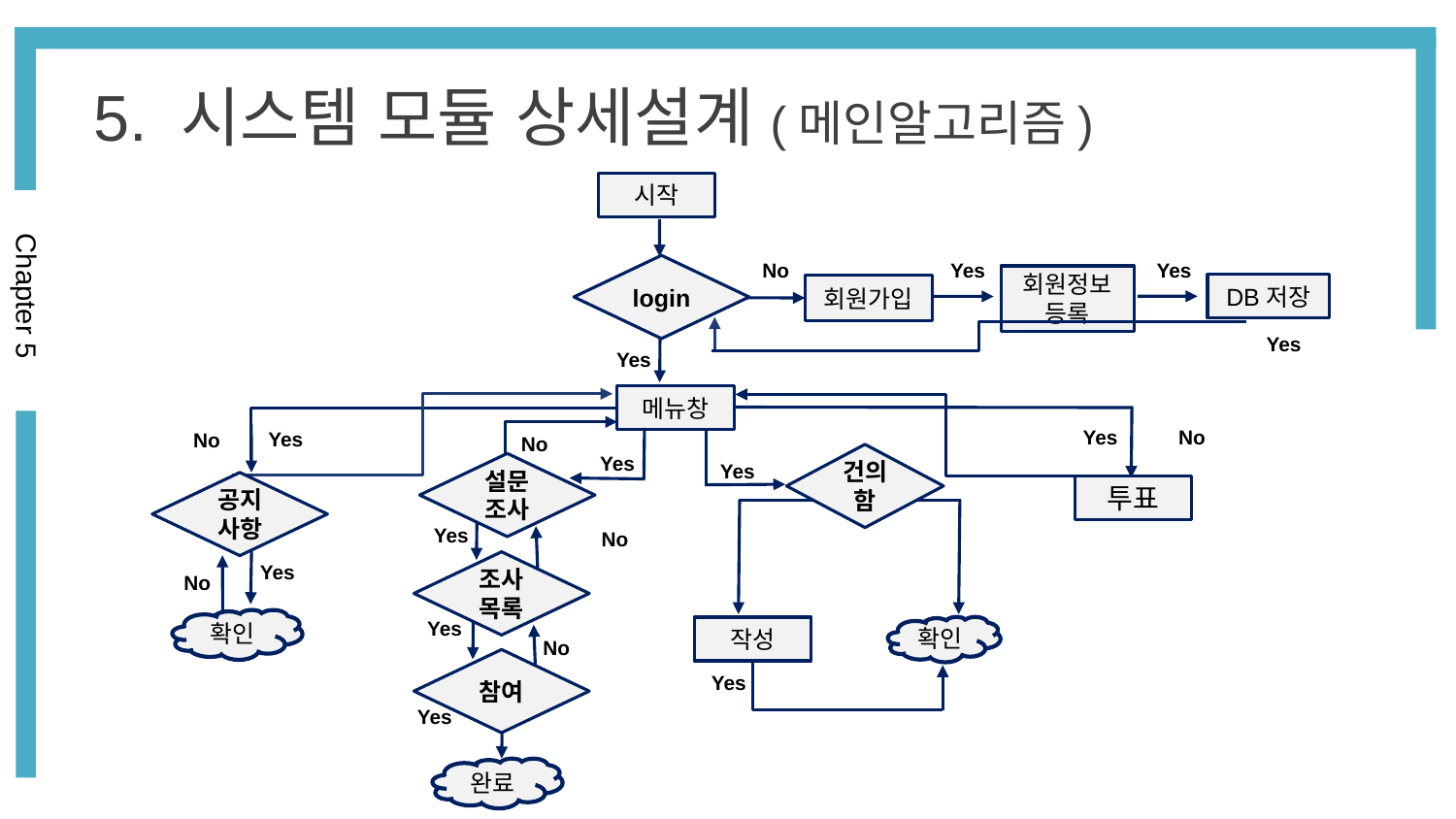

5. 시스템 모듈 상세설계(메인알고리즘)

시작
No
login
Yes
Yes
회원정보등록
Chapter 5
DB저장
회원가입
Yes
Yes
메뉴창

Yes
No
Yes
No
No
건의함
Yes
설문조사
Yes
공지사항
투표
Yes
No
조사목록
Yes
No
확인
Yes
확인
작성
No
참여
Yes
Yes
완료